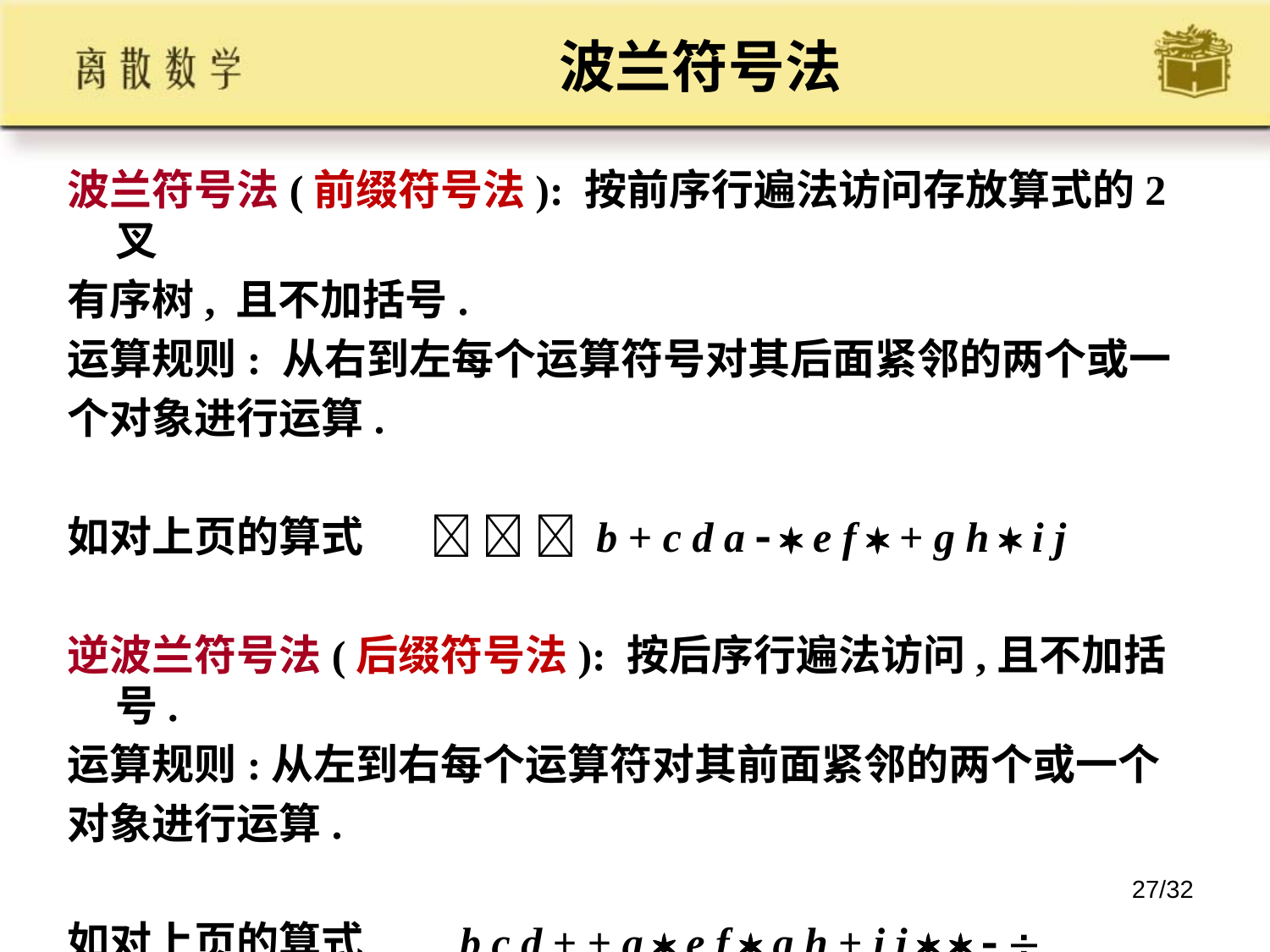

# 波兰符号法
波兰符号法(前缀符号法): 按前序行遍法访问存放算式的2叉
有序树, 且不加括号.
运算规则: 从右到左每个运算符号对其后面紧邻的两个或一
个对象进行运算.

如对上页的算式       ÷ ∗ + b + c d a − ∗ e f ∗ + g h ∗ i j

逆波兰符号法(后缀符号法): 按后序行遍法访问,且不加括号.
运算规则:从左到右每个运算符对其前面紧邻的两个或一个
对象进行运算.

如对上页的算式         b c d + + a ∗ e f ∗ g h + i j ∗ ∗ − ÷
27/32